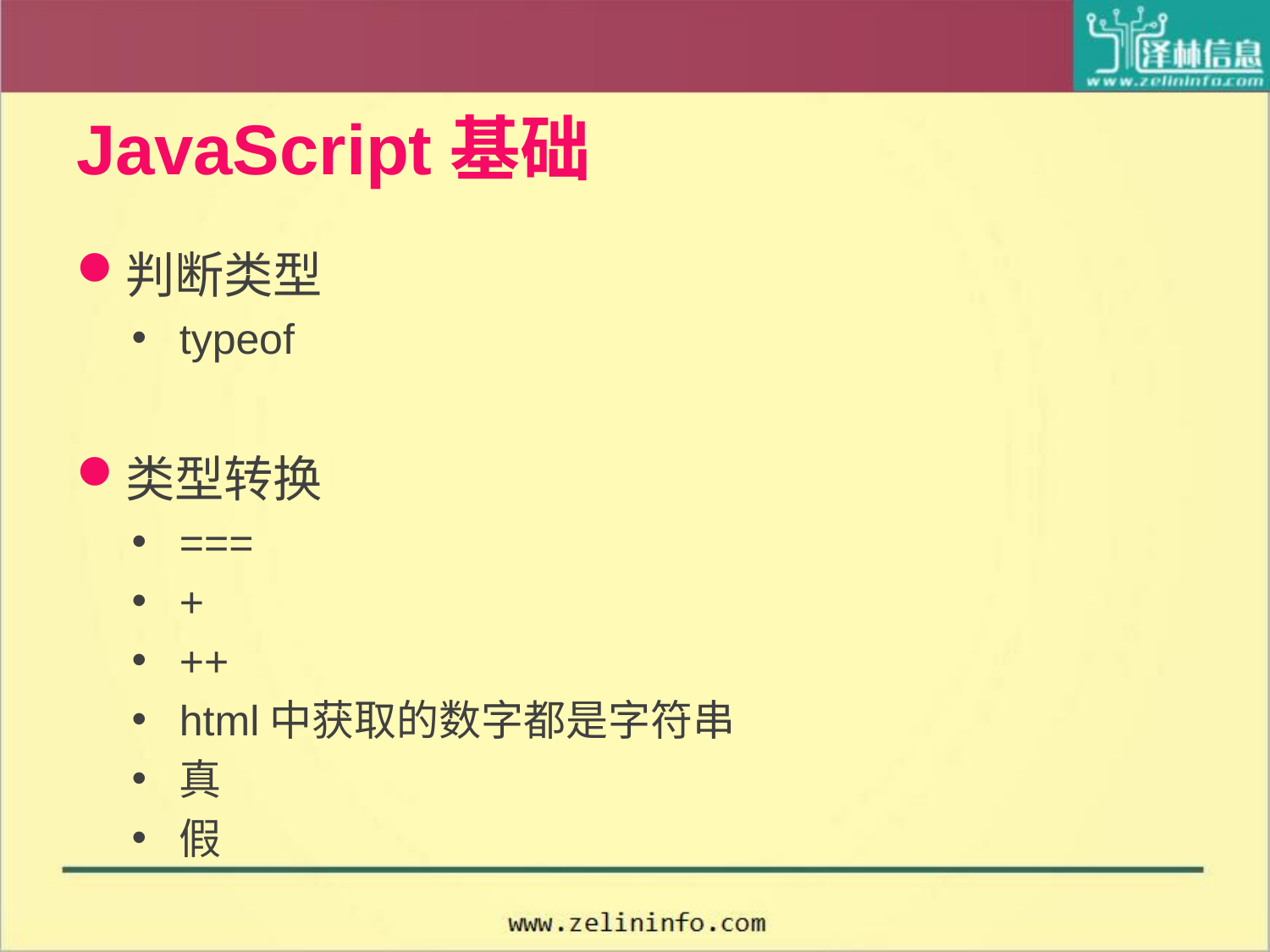

# JavaScript基础
判断类型
typeof

类型转换
===
+
++
html中获取的数字都是字符串
真
假